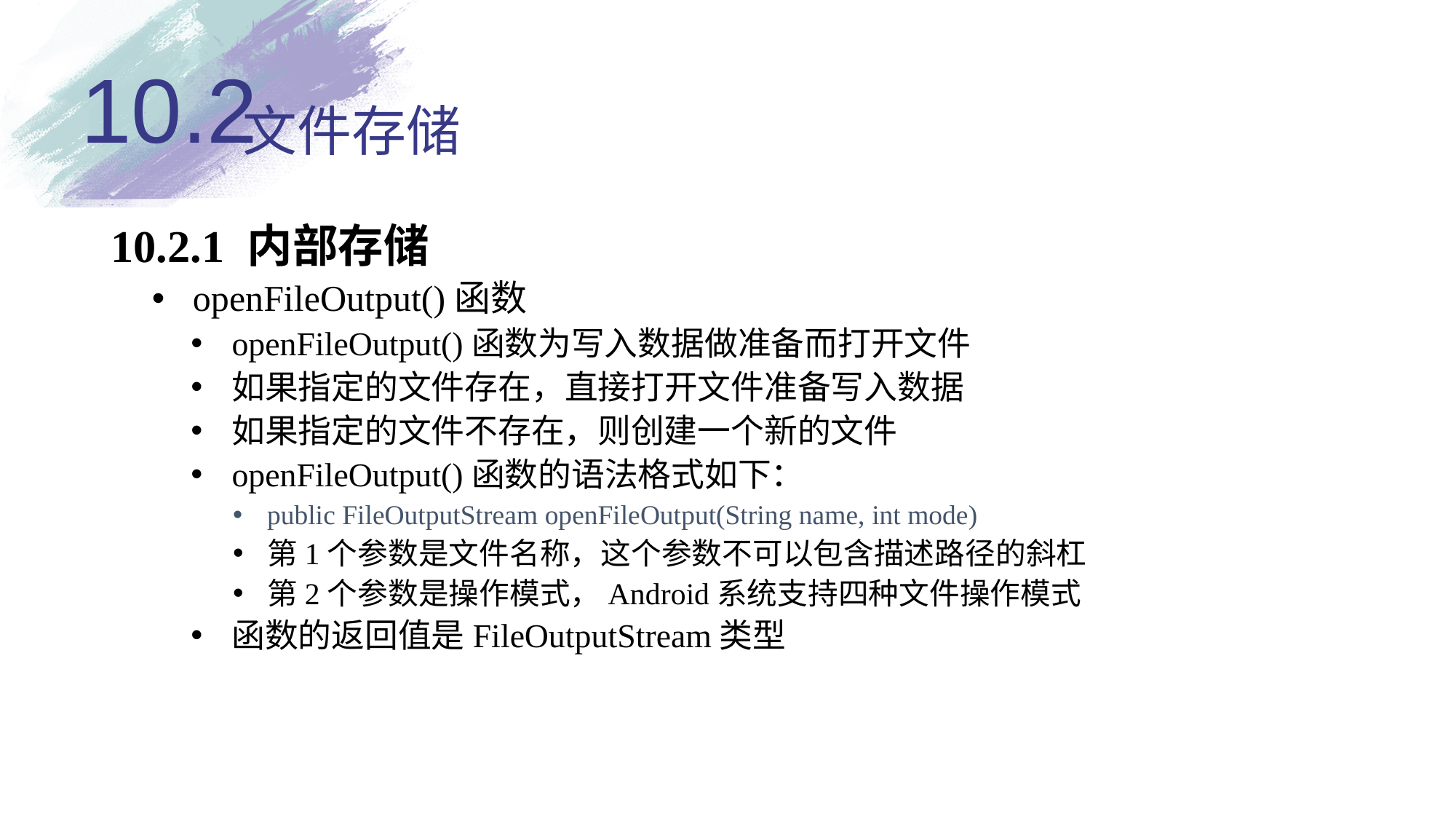

10.2
# 文件存储
10.2.1 内部存储
openFileOutput()函数
openFileOutput()函数为写入数据做准备而打开文件
如果指定的文件存在，直接打开文件准备写入数据
如果指定的文件不存在，则创建一个新的文件
openFileOutput()函数的语法格式如下：
public FileOutputStream openFileOutput(String name, int mode)
第1个参数是文件名称，这个参数不可以包含描述路径的斜杠
第2个参数是操作模式，Android系统支持四种文件操作模式
函数的返回值是FileOutputStream类型